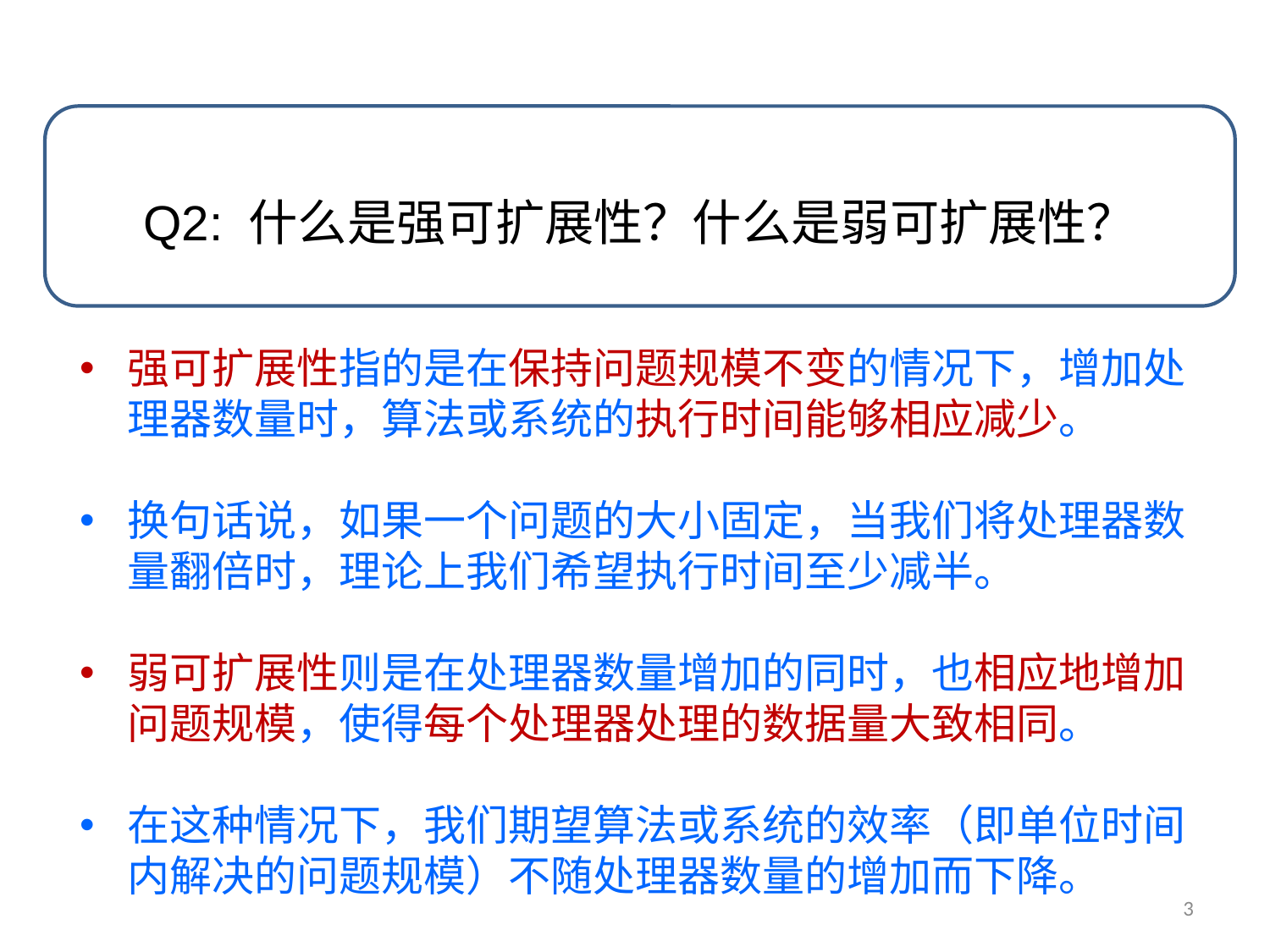

Q2: 什么是强可扩展性？什么是弱可扩展性？
强可扩展性指的是在保持问题规模不变的情况下，增加处理器数量时，算法或系统的执行时间能够相应减少。

换句话说，如果一个问题的大小固定，当我们将处理器数量翻倍时，理论上我们希望执行时间至少减半。

弱可扩展性则是在处理器数量增加的同时，也相应地增加问题规模，使得每个处理器处理的数据量大致相同。

在这种情况下，我们期望算法或系统的效率（即单位时间内解决的问题规模）不随处理器数量的增加而下降。
3